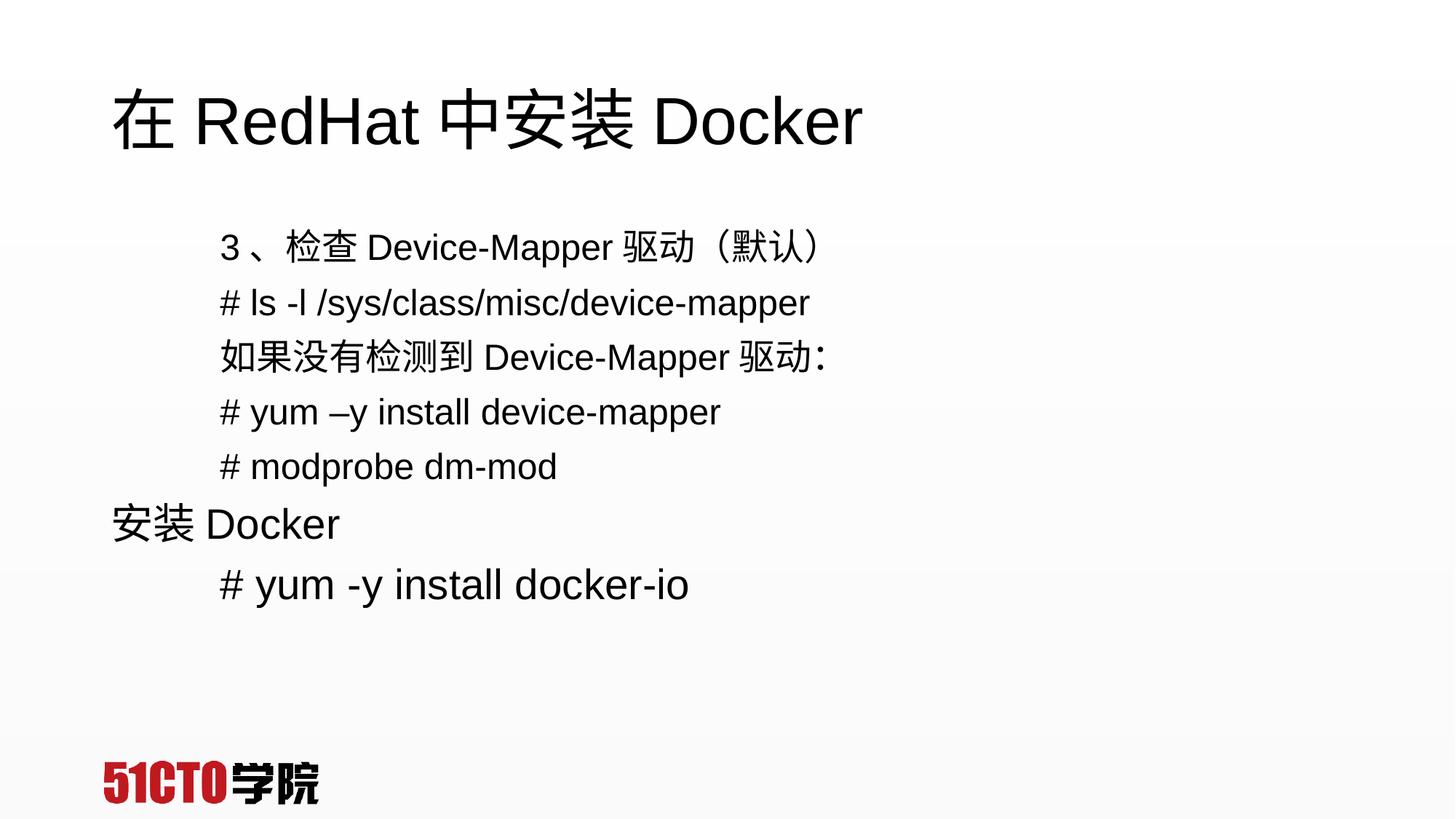

# 在RedHat中安装Docker
	3、检查Device-Mapper驱动（默认）
	# ls -l /sys/class/misc/device-mapper
	如果没有检测到Device-Mapper驱动：
	# yum –y install device-mapper
	# modprobe dm-mod
安装Docker
	# yum -y install docker-io